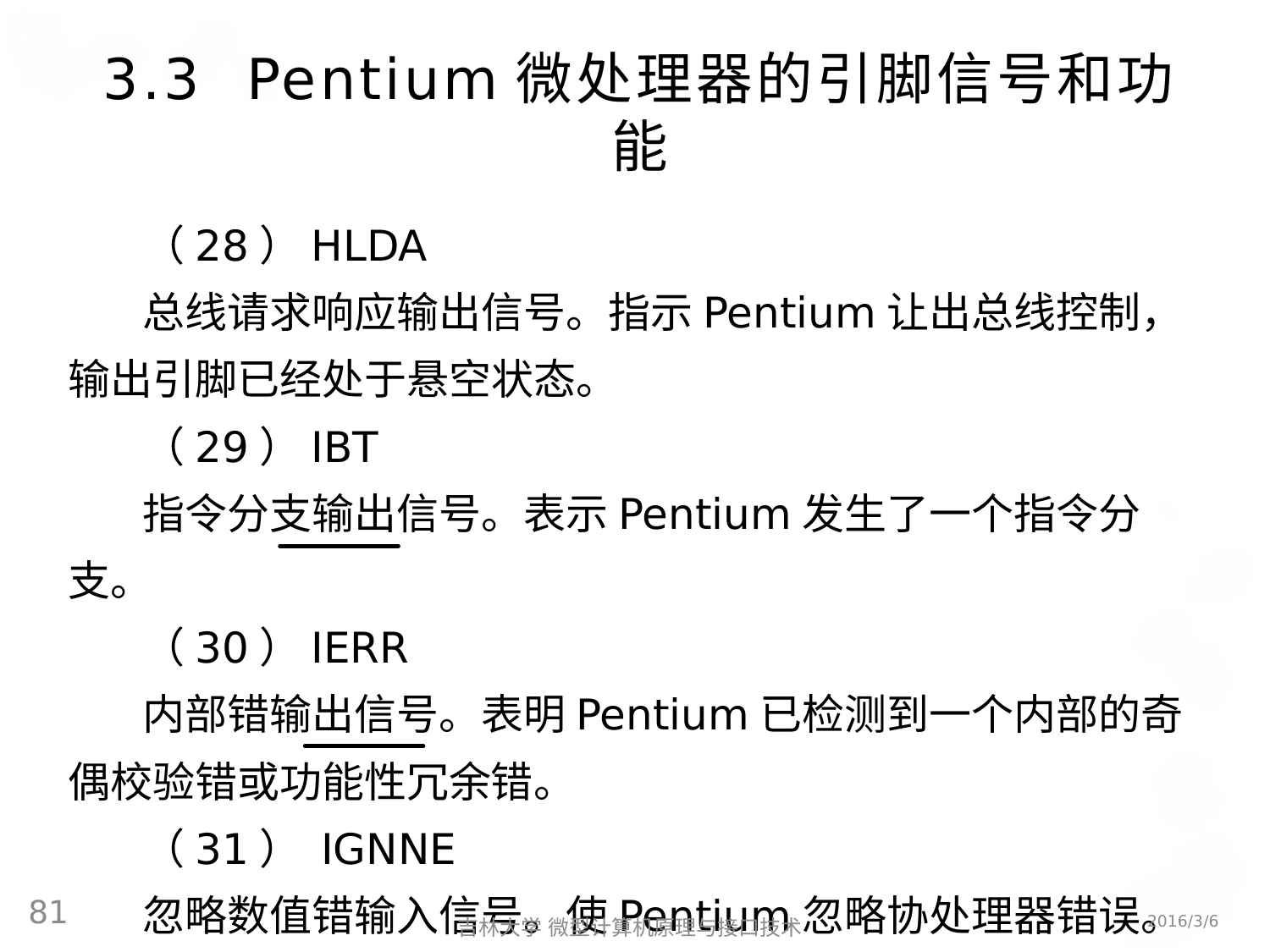

# 3.3  Pentium微处理器的引脚信号和功能
（28）HLDA
总线请求响应输出信号。指示Pentium让出总线控制，输出引脚已经处于悬空状态。
（29）IBT
指令分支输出信号。表示Pentium发生了一个指令分支。
（30）IERR
内部错输出信号。表明Pentium已检测到一个内部的奇偶校验错或功能性冗余错。
（31） IGNNE
忽略数值错输入信号。使Pentium忽略协处理器错误。
81
2016/3/6
吉林大学 微型计算机原理与接口技术